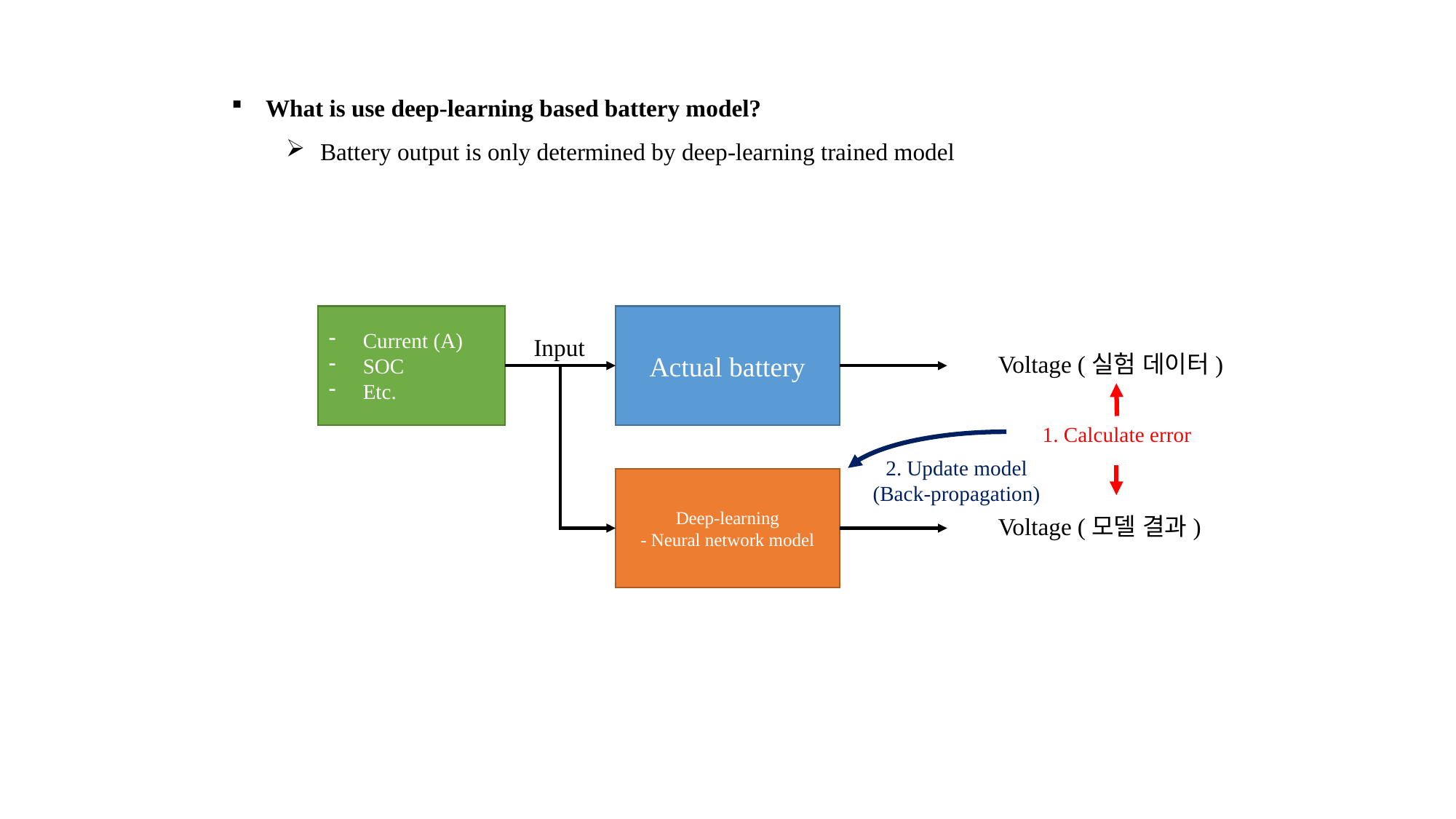

Aging model
What is use deep-learning based battery model?
Battery output is only determined by deep-learning trained model
Current (A)
SOC
Etc.
Actual battery
Input
Voltage (실험 데이터)
1. Calculate error

2. Update model
(Back-propagation)
Deep-learning
- Neural network model
Voltage (모델 결과)